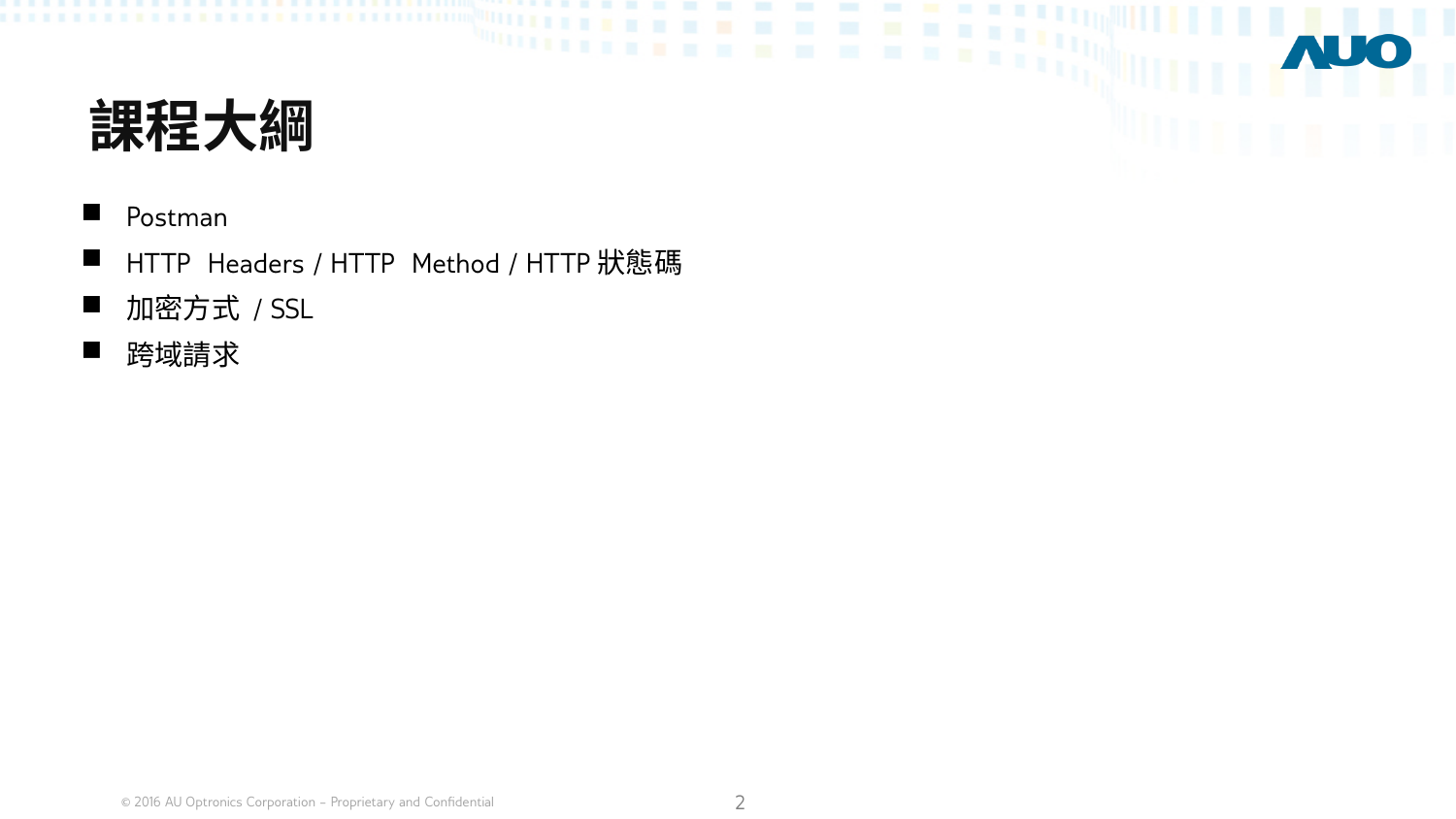

# 課程大綱
Postman
HTTP  Headers / HTTP  Method / HTTP狀態碼
加密方式 / SSL
跨域請求